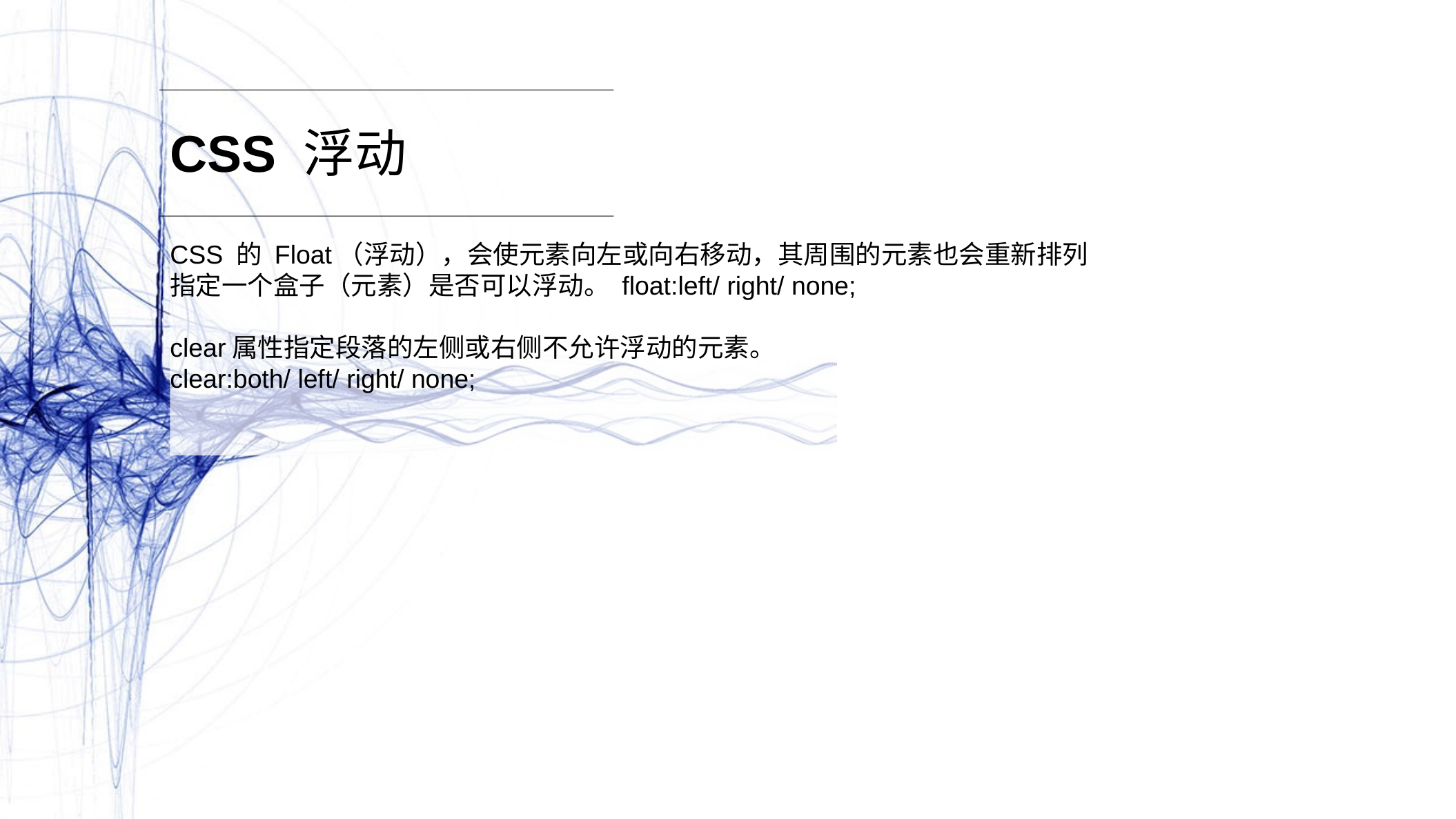

CSS 浮动

CSS 的 Float（浮动），会使元素向左或向右移动，其周围的元素也会重新排列
指定一个盒子（元素）是否可以浮动。 float:left/ right/ none;

clear属性指定段落的左侧或右侧不允许浮动的元素。
clear:both/ left/ right/ none;